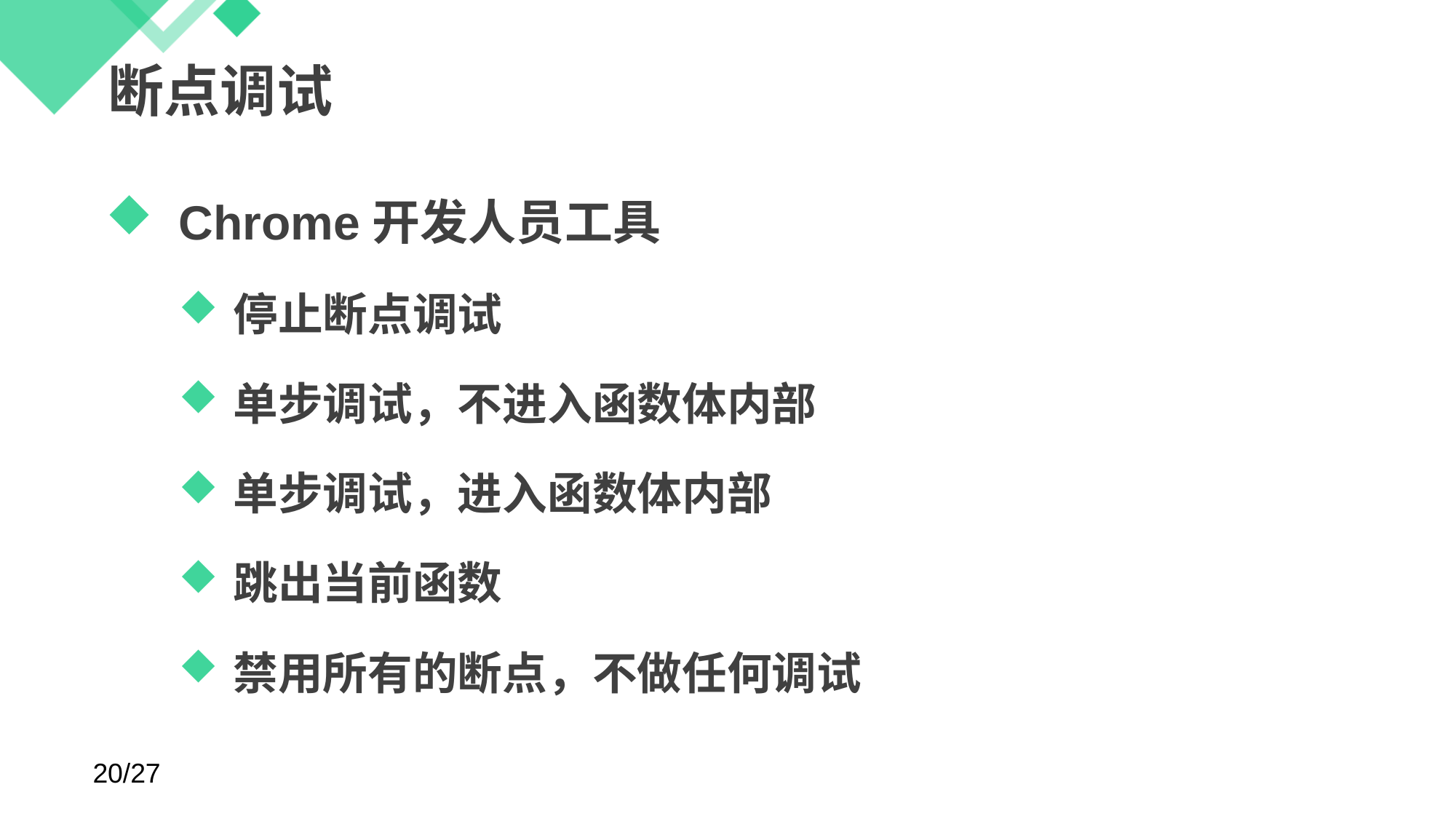

# 断点调试
Chrome开发人员工具
停止断点调试
单步调试，不进入函数体内部
单步调试，进入函数体内部
跳出当前函数
禁用所有的断点，不做任何调试